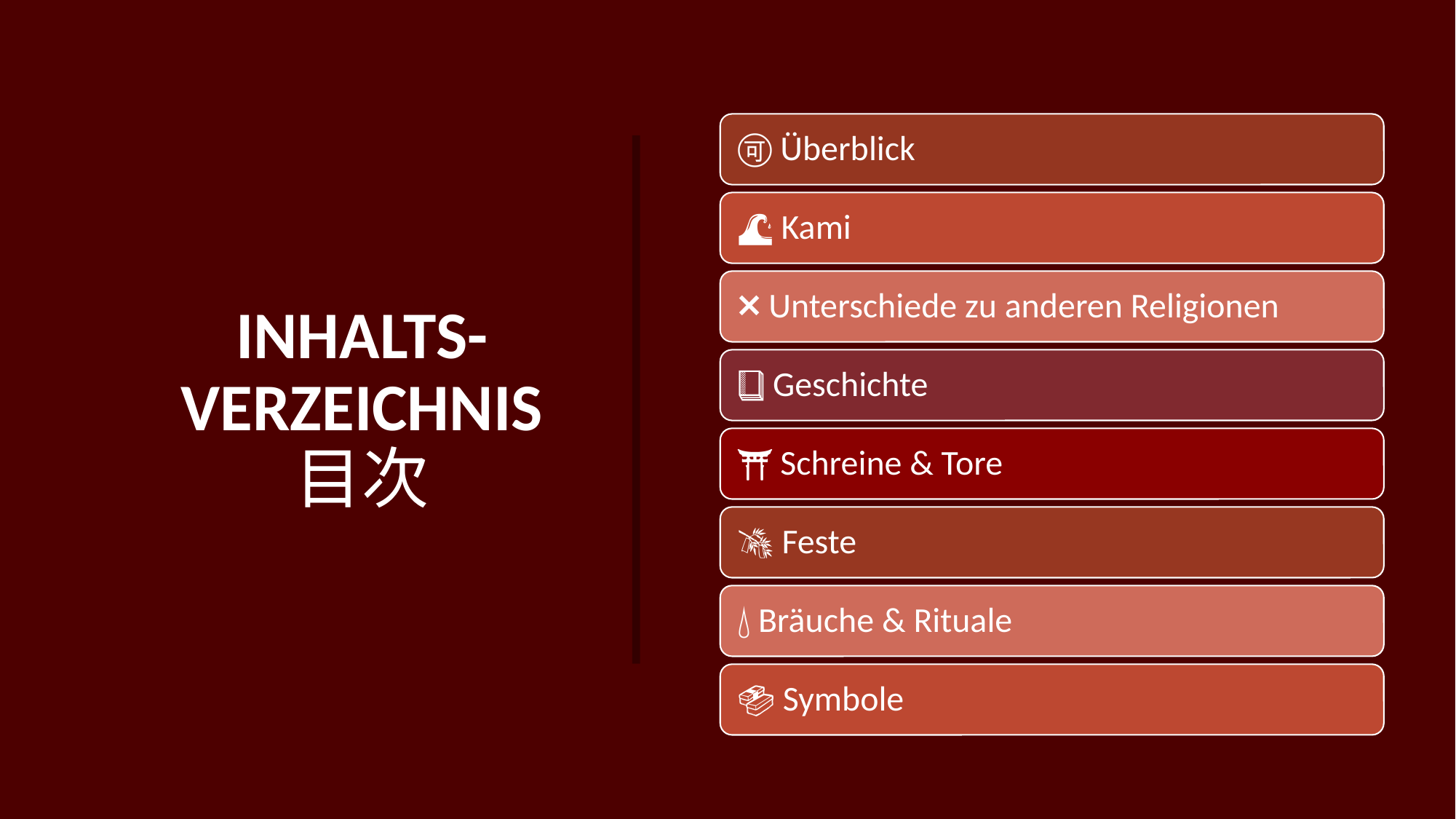

🉑 Überblick
🌊 Kami
❌ Unterschiede zu anderen Religionen
📔 Geschichte
⛩️ Schreine & Tore
🎋 Feste
💧 Bräuche & Rituale
🍣 Symbole
# INHALTS- VERZEICHNIS 目次